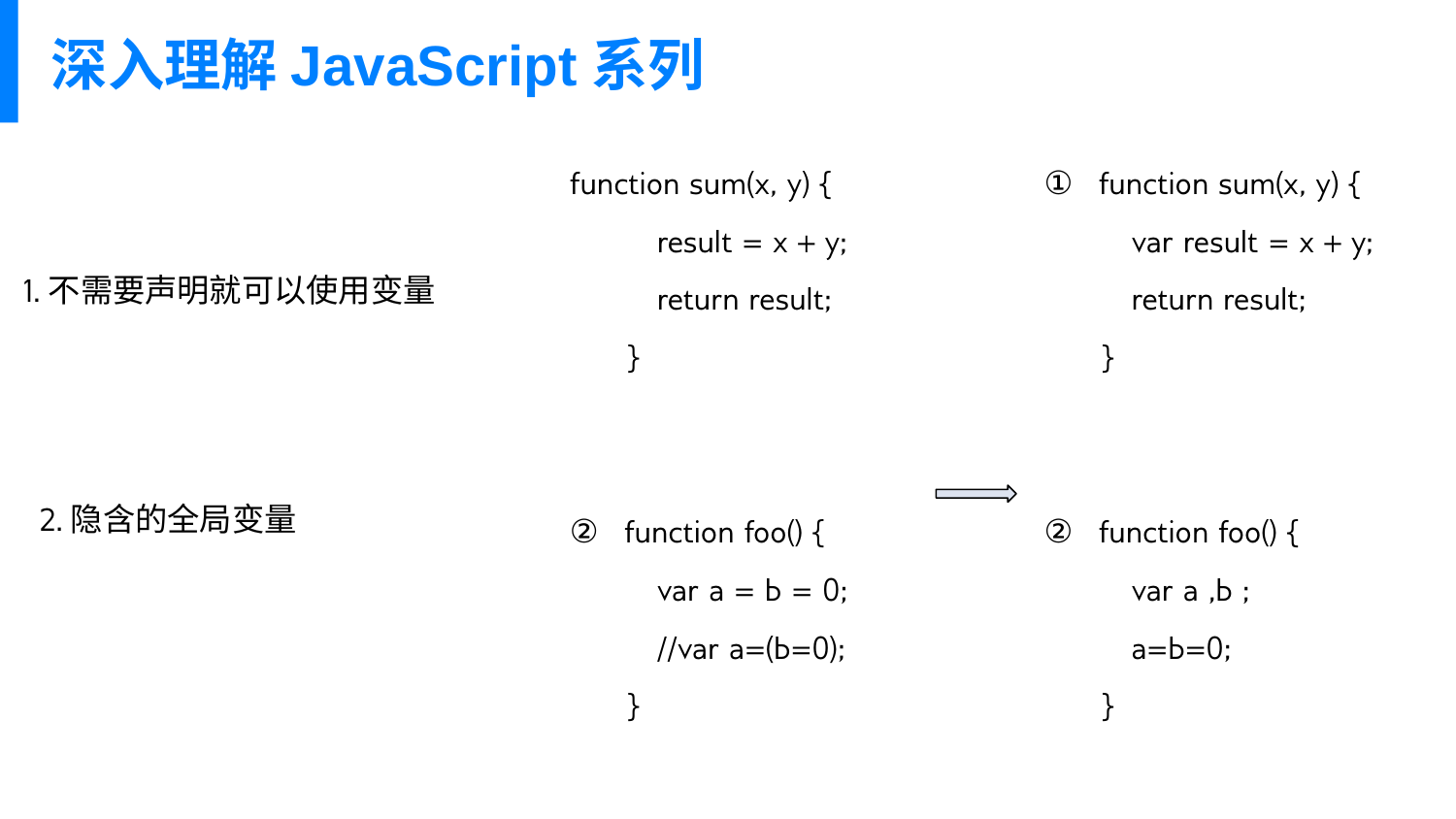

# 深入理解JavaScript系列

function sum(x, y) {
         result = x + y;
         return result;
      }

function foo() {
         var a = b = 0;
         //var a=(b=0);
      }

function sum(x, y) {
         var result = x + y;
         return result;
      }

function foo() {
         var a ,b ;
         a=b=0;
      }
1.不需要声明就可以使用变量
2.隐含的全局变量

A